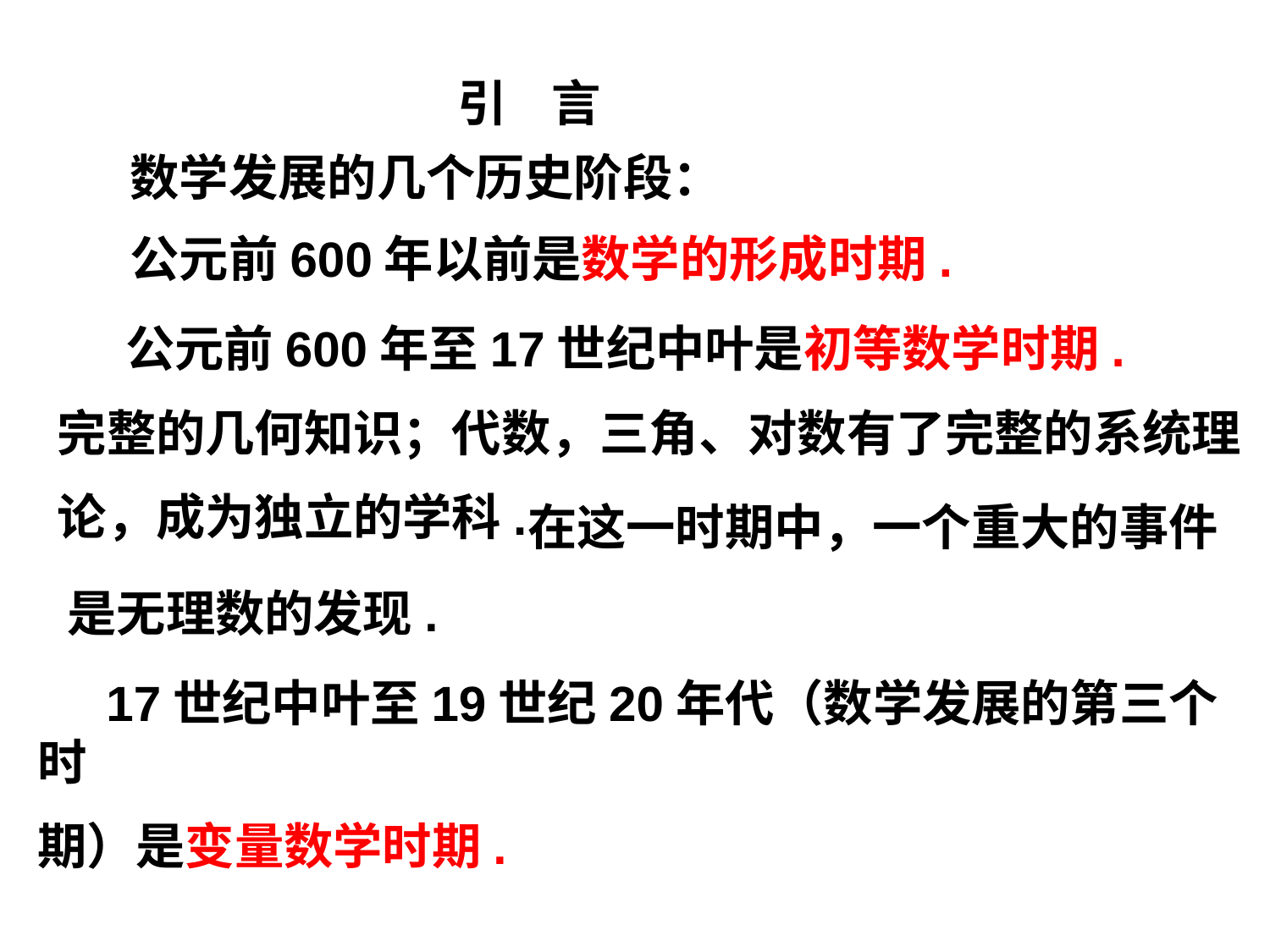

引    言
 数学发展的几个历史阶段：
 公元前600年以前是数学的形成时期.
     公元前600年至17世纪中叶是初等数学时期.
完整的几何知识；代数，三角、对数有了完整的系统理
论，成为独立的学科.
在这一时期中，一个重大的事件
是无理数的发现.
     17世纪中叶至19世纪20年代（数学发展的第三个时
期）是变量数学时期.